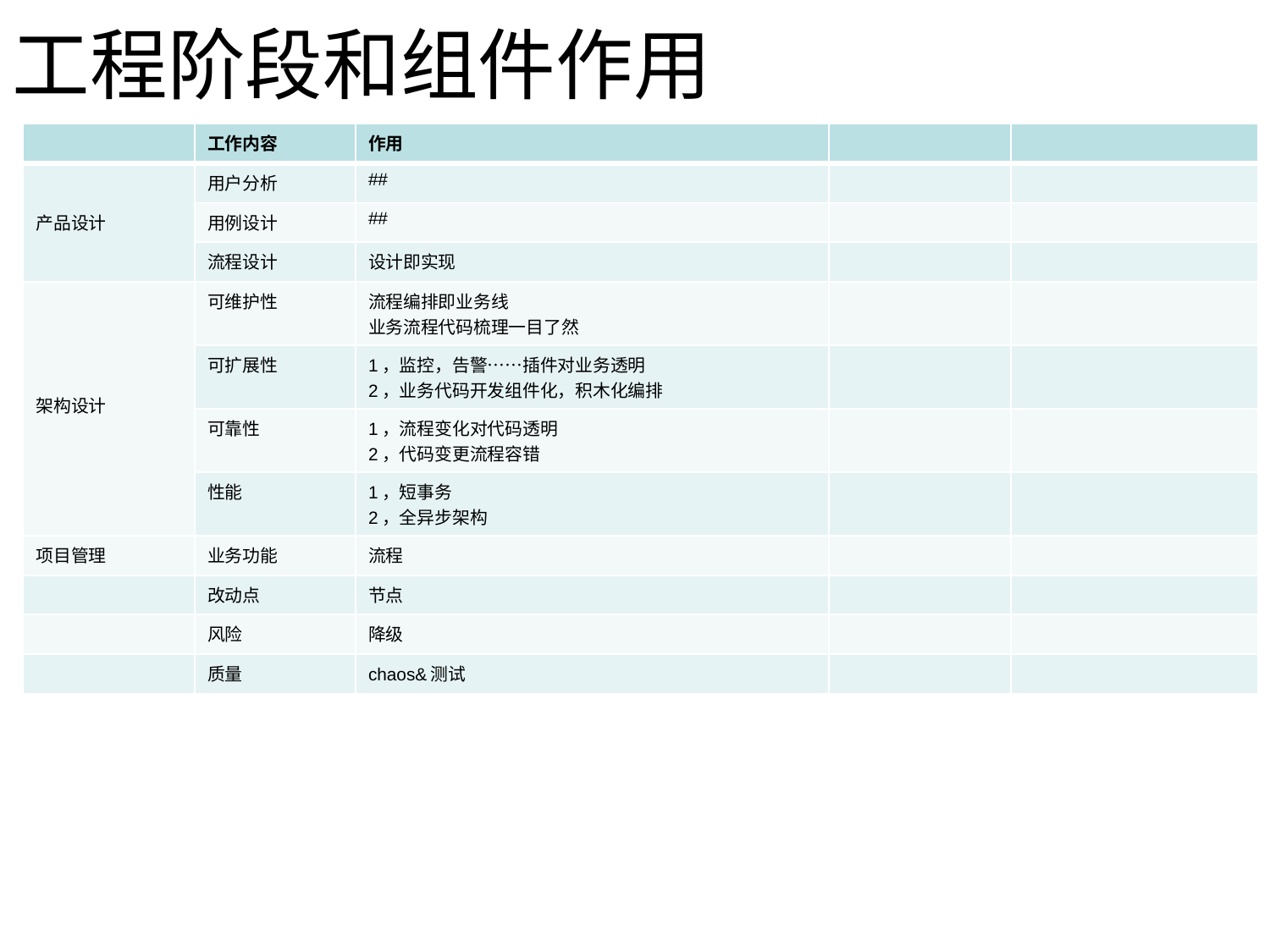

# 工程阶段和组件作用
|  | 工作内容 | 作用 |  |  |
| --- | --- | --- | --- | --- |
| 产品设计 | 用户分析 | ## |  |  |
|  | 用例设计 | ## |  |  |
|  | 流程设计 | 设计即实现 |  |  |
| 架构设计 | 可维护性 | 流程编排即业务线 业务流程代码梳理一目了然 |  |  |
|  | 可扩展性 | 1，监控，告警……插件对业务透明 2，业务代码开发组件化，积木化编排 |  |  |
|  | 可靠性 | 1，流程变化对代码透明 2，代码变更流程容错 |  |  |
|  | 性能 | 1，短事务 2，全异步架构 |  |  |
| 项目管理 | 业务功能 | 流程 |  |  |
|  | 改动点 | 节点 |  |  |
|  | 风险 | 降级 |  |  |
|  | 质量 | chaos&测试 |  |  |